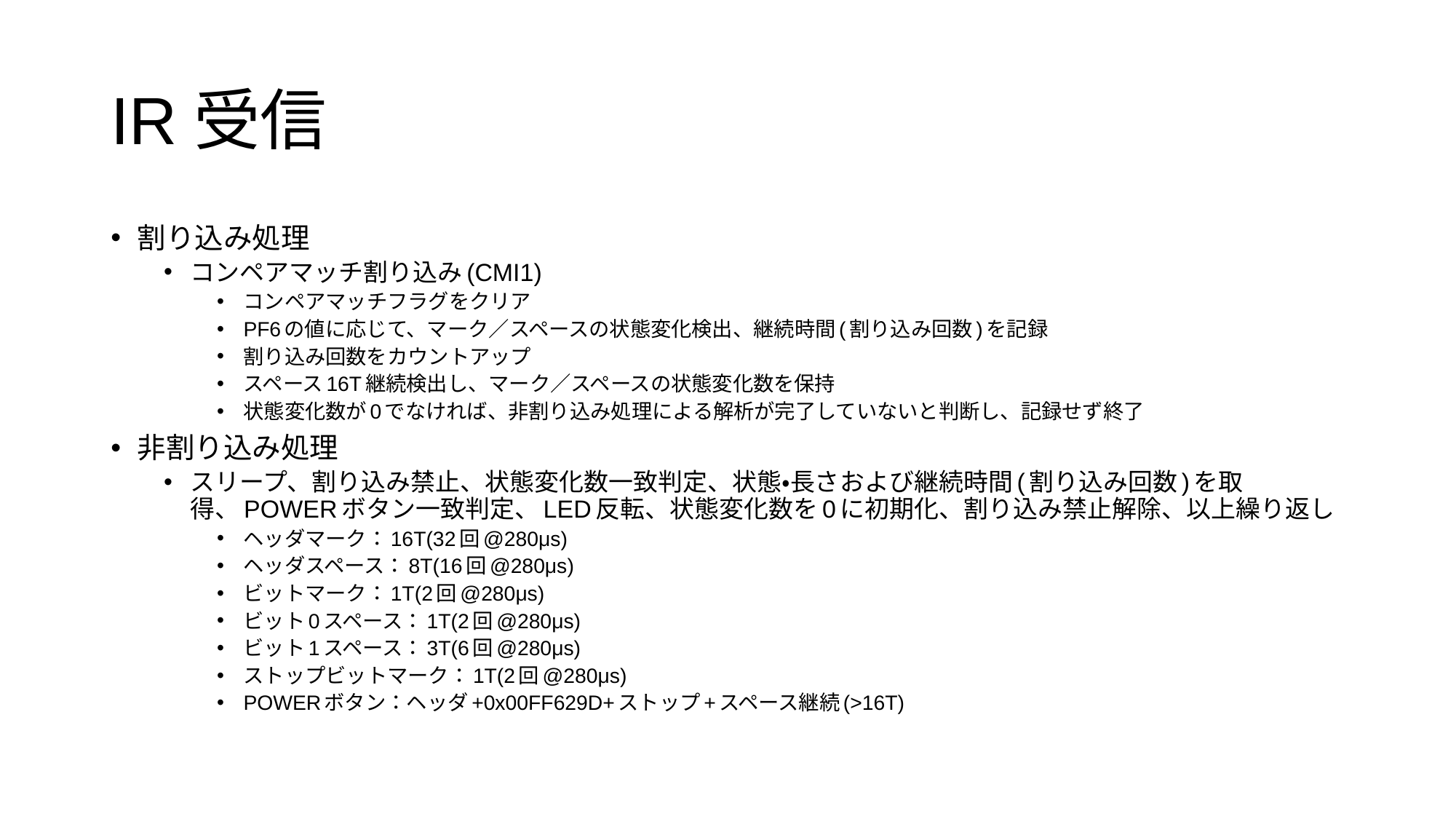

# IR受信
割り込み処理
コンペアマッチ割り込み(CMI1)
コンペアマッチフラグをクリア
PF6の値に応じて、マーク／スペースの状態変化検出、継続時間(割り込み回数)を記録
割り込み回数をカウントアップ
スペース16T継続検出し、マーク／スペースの状態変化数を保持
状態変化数が0でなければ、非割り込み処理による解析が完了していないと判断し、記録せず終了
非割り込み処理
スリープ、割り込み禁止、状態変化数一致判定、状態・長さおよび継続時間(割り込み回数)を取得、POWERボタン一致判定、LED反転、状態変化数を0に初期化、割り込み禁止解除、以上繰り返し
ヘッダマーク：16T(32回@280μs)
ヘッダスペース：8T(16回@280μs)
ビットマーク：1T(2回@280μs)
ビット0スペース：1T(2回@280μs)
ビット1スペース：3T(6回@280μs)
ストップビットマーク：1T(2回@280μs)
POWERボタン：ヘッダ+0x00FF629D+ストップ+スペース継続(>16T)